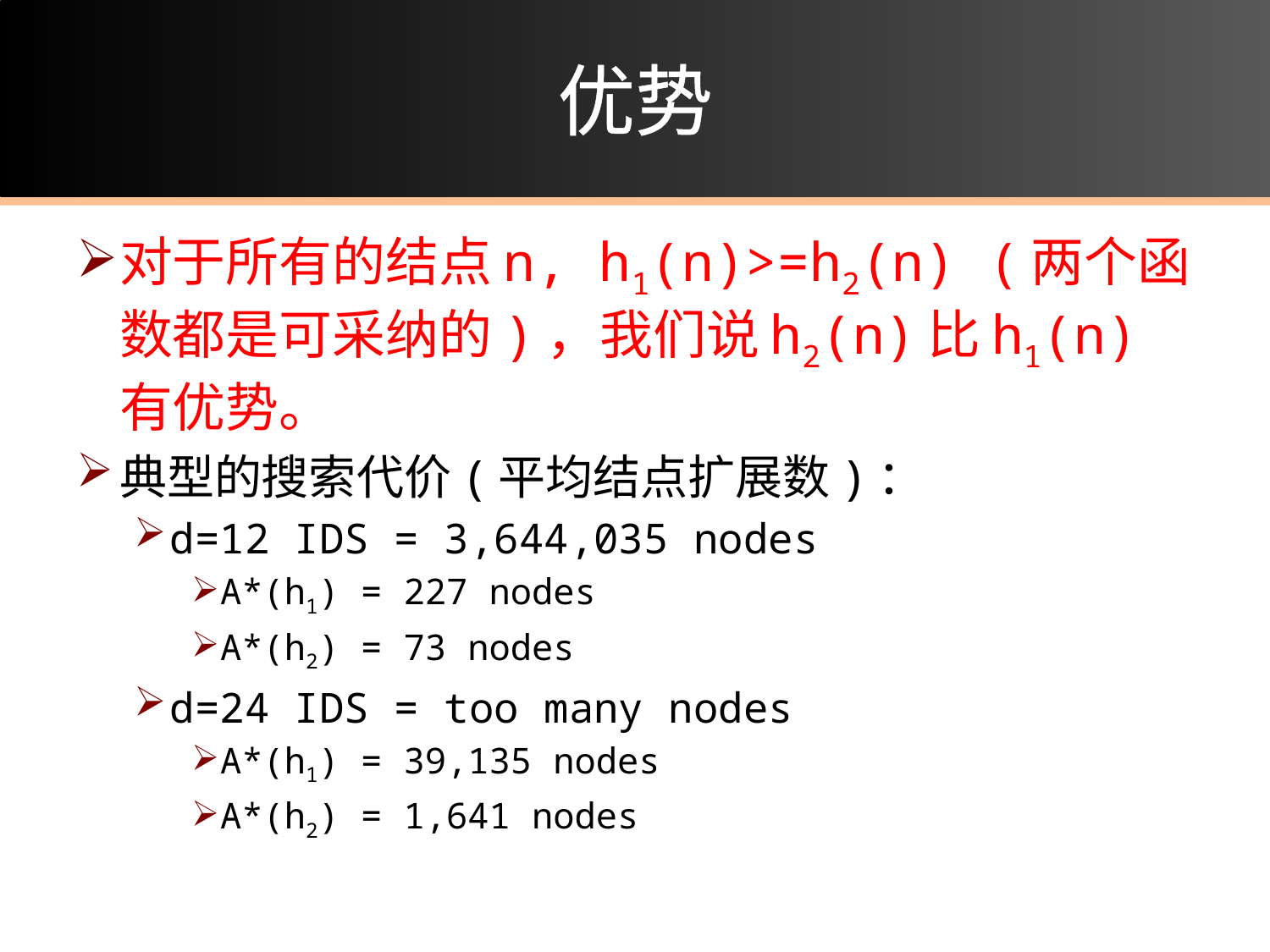

# 优势
对于所有的结点n, h1(n)>=h2(n) (两个函数都是可采纳的)，我们说h2(n)比h1(n)有优势。
典型的搜索代价(平均结点扩展数)：
d=12 IDS = 3,644,035 nodes
A*(h1) = 227 nodes
A*(h2) = 73 nodes
d=24 IDS = too many nodes
A*(h1) = 39,135 nodes
A*(h2) = 1,641 nodes

23